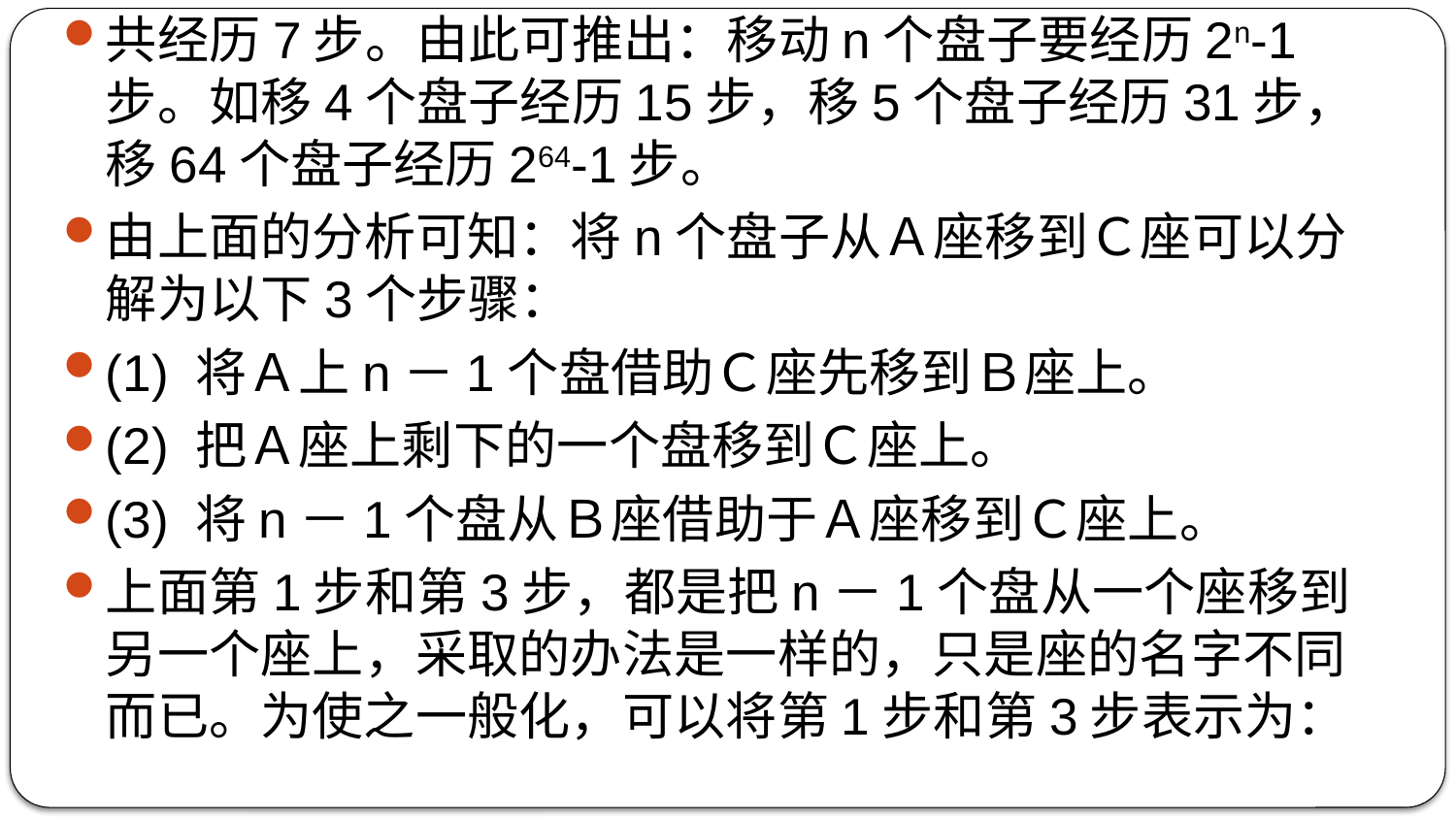

共经历7步。由此可推出：移动n个盘子要经历2n-1步。如移4个盘子经历15步，移5个盘子经历31步，移64个盘子经历264-1步。
由上面的分析可知：将n个盘子从Ａ座移到Ｃ座可以分解为以下3个步骤：
(1) 将Ａ上n－1个盘借助Ｃ座先移到Ｂ座上。
(2) 把Ａ座上剩下的一个盘移到Ｃ座上。
(3) 将n－1个盘从Ｂ座借助于Ａ座移到Ｃ座上。
上面第1步和第3步，都是把n－1个盘从一个座移到另一个座上，采取的办法是一样的，只是座的名字不同而已。为使之一般化，可以将第1步和第3步表示为：
#